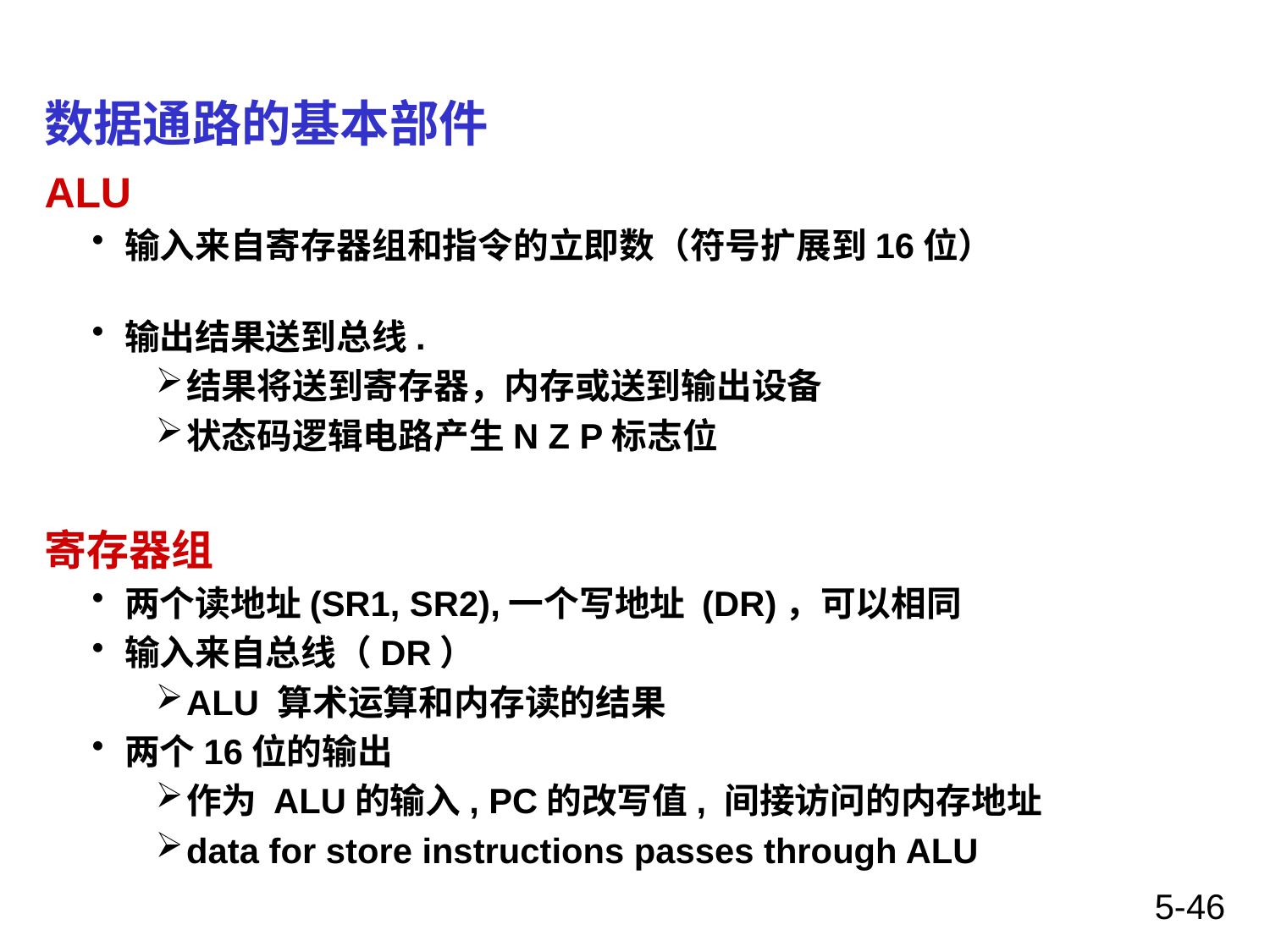

# 数据通路的基本部件
ALU
输入来自寄存器组和指令的立即数（符号扩展到16位）
输出结果送到总线.
结果将送到寄存器，内存或送到输出设备
状态码逻辑电路产生N Z P标志位

寄存器组
两个读地址(SR1, SR2),一个写地址 (DR)，可以相同
输入来自总线（DR）
ALU 算术运算和内存读的结果
两个16位的输出
作为 ALU的输入, PC的改写值, 间接访问的内存地址
data for store instructions passes through ALU
5-46